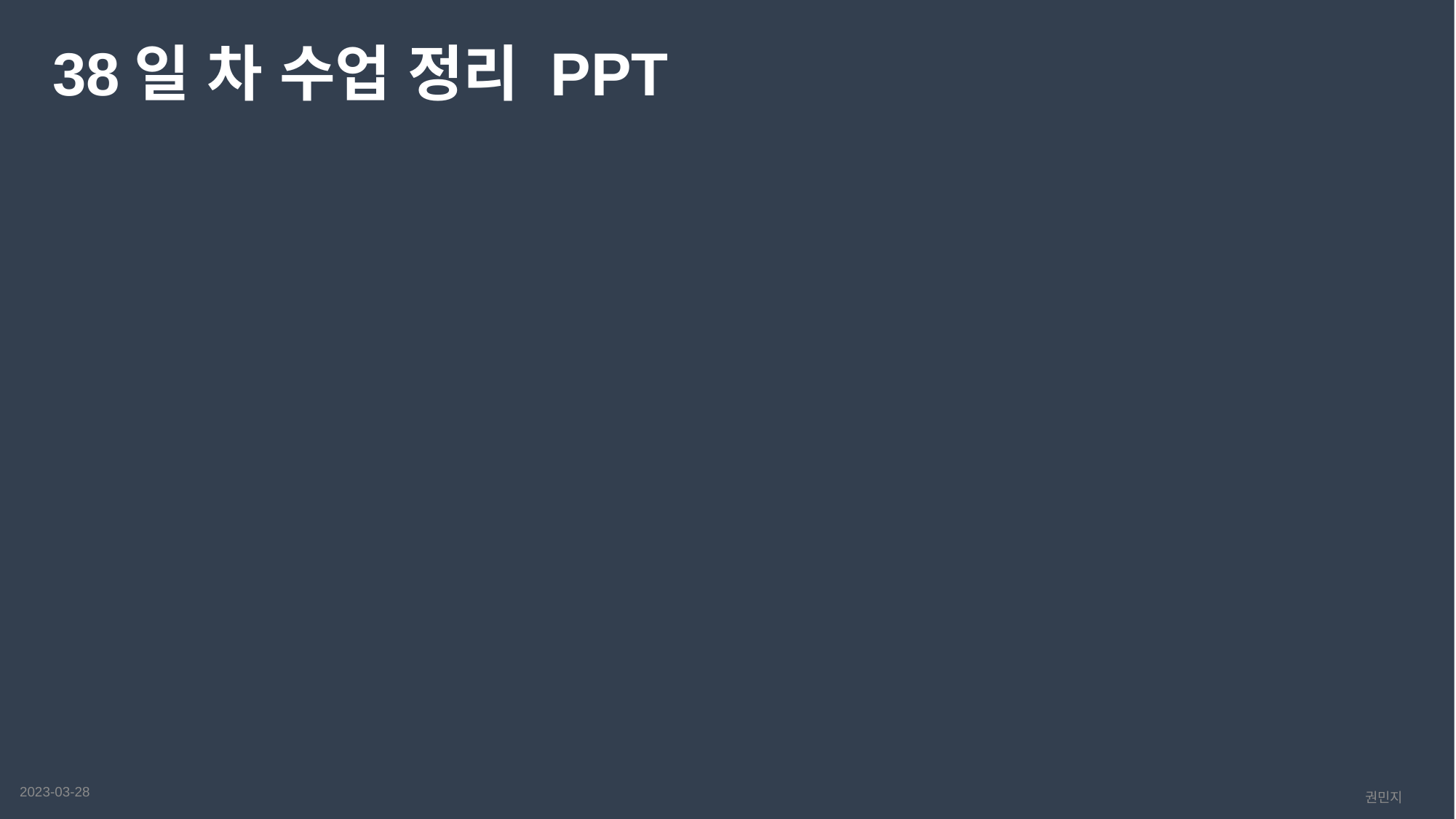

38일 차 수업 정리 PPT
2023-03-28
권민지